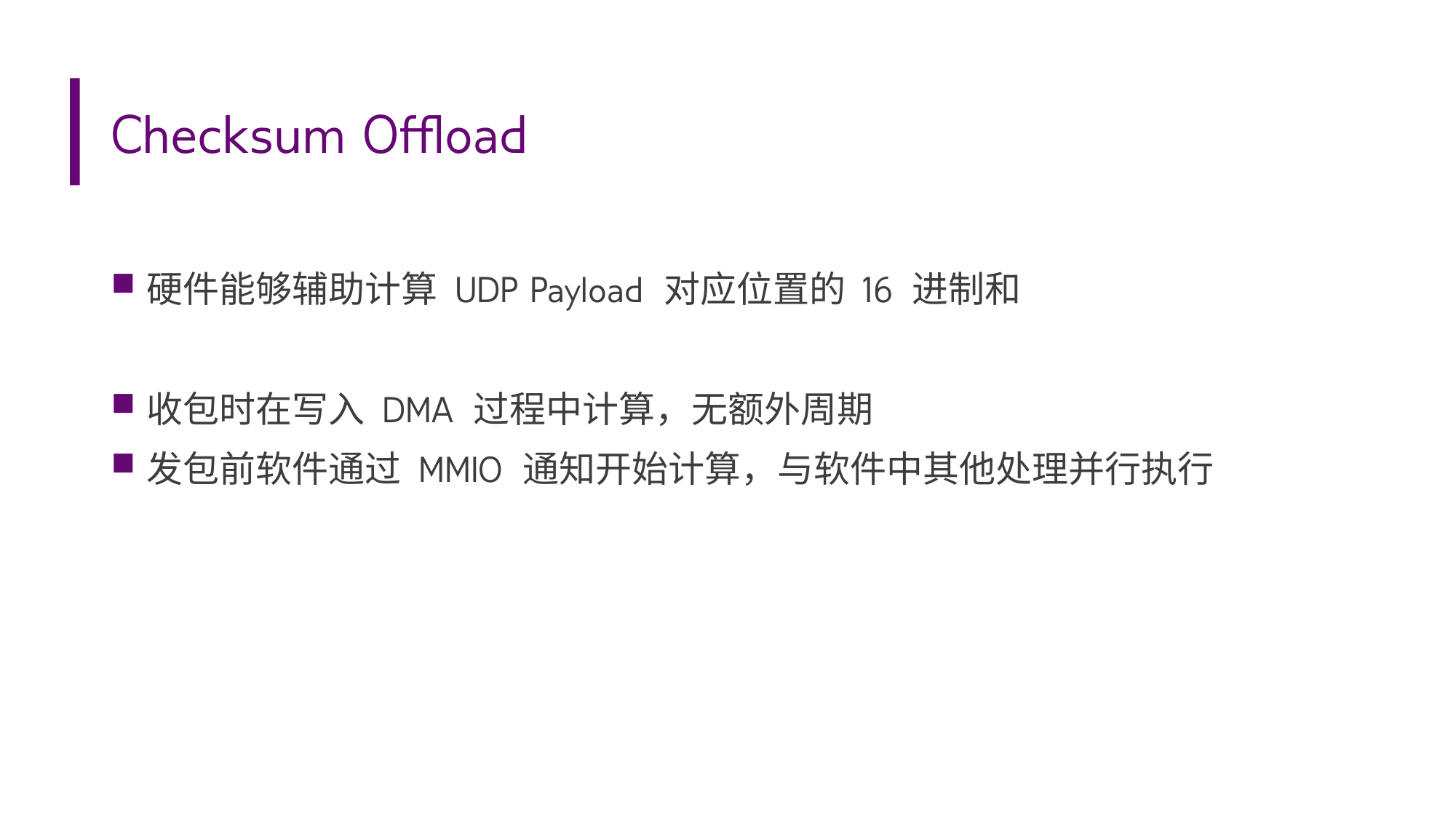

# Checksum Offload
硬件能够辅助计算 UDP Payload 对应位置的 16 进制和

收包时在写入 DMA 过程中计算，无额外周期
发包前软件通过 MMIO 通知开始计算，与软件中其他处理并行执行